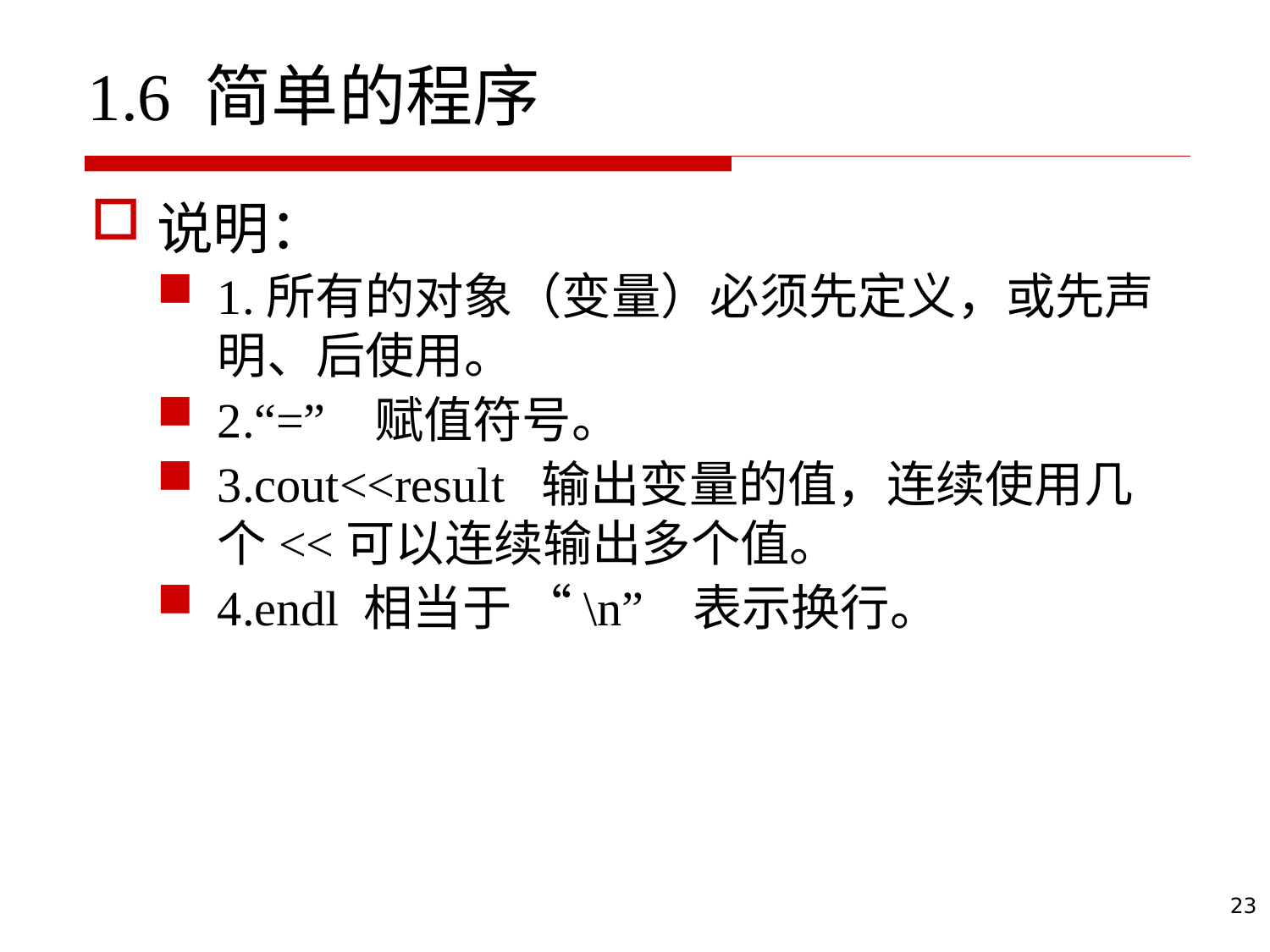

# 1.6 简单的程序
说明：
1.所有的对象（变量）必须先定义，或先声明、后使用。
2.“=”   赋值符号。
3.cout<<result  输出变量的值，连续使用几个<<可以连续输出多个值。
4.endl 相当于 “\n”   表示换行。

23